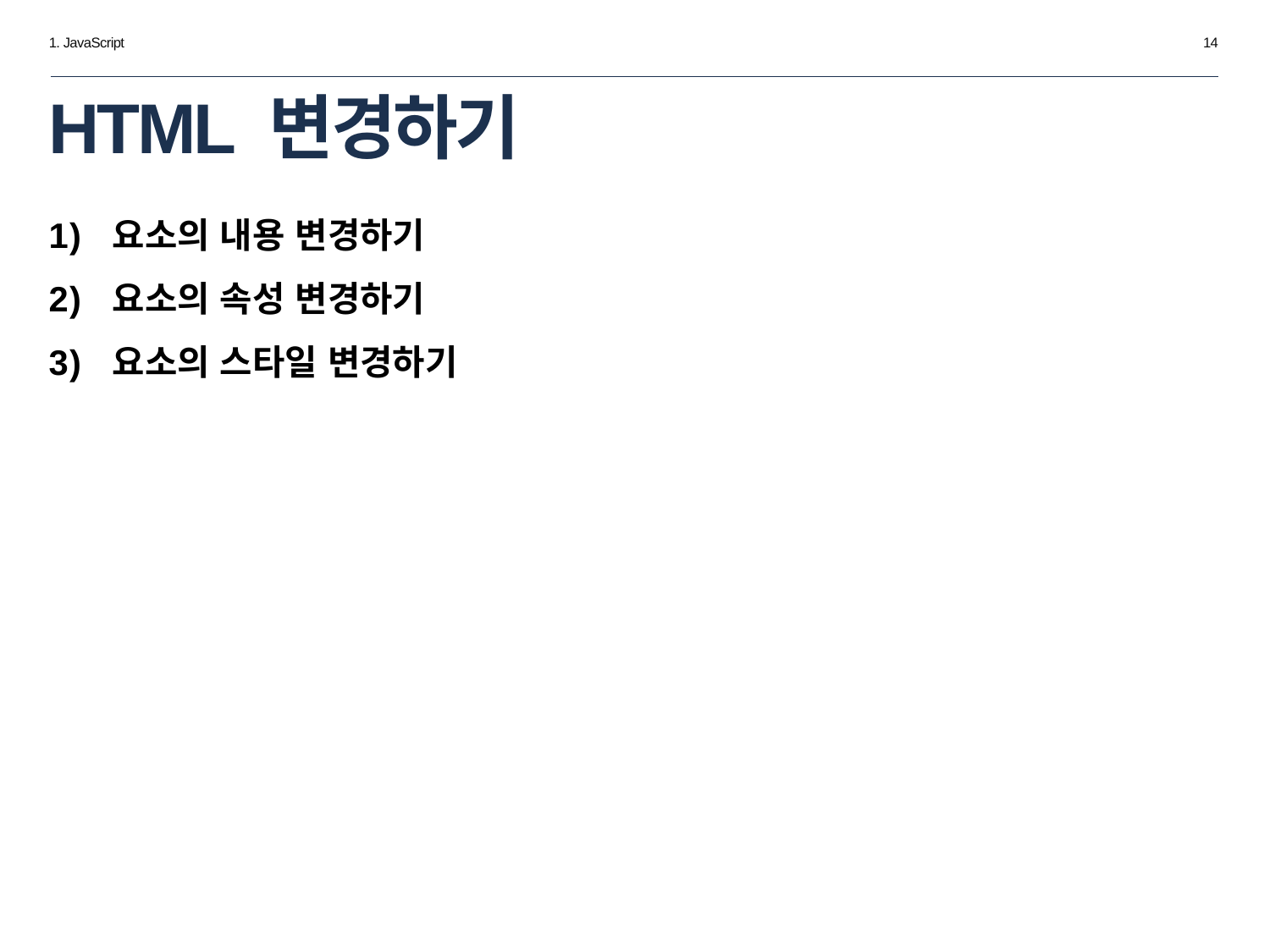

1. JavaScript
14
# HTML 변경하기
요소의 내용 변경하기
요소의 속성 변경하기
요소의 스타일 변경하기